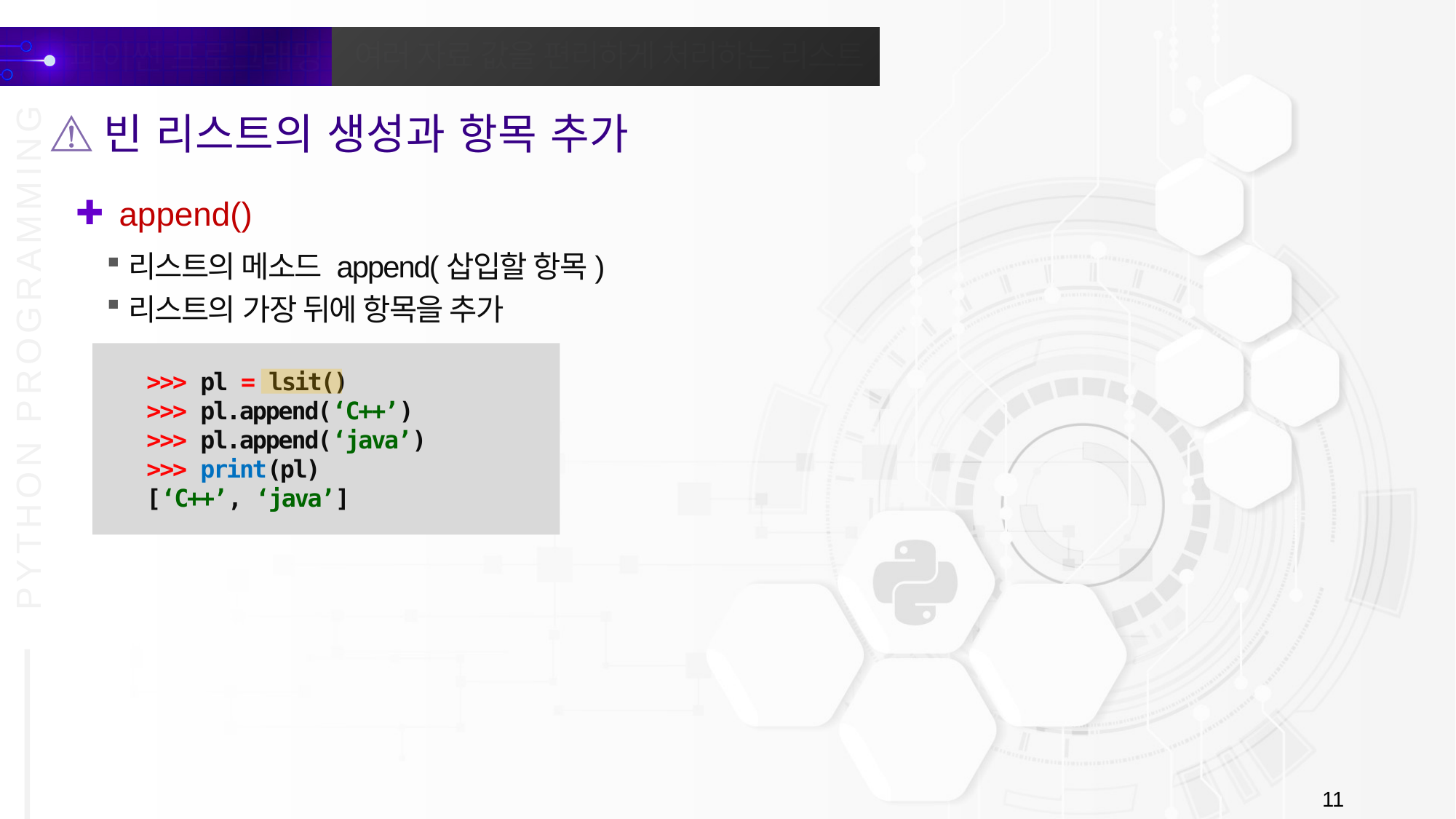

빈 리스트의 생성과 항목 추가
append()
리스트의 메소드 append(삽입할 항목)
리스트의 가장 뒤에 항목을 추가
>>> pl = lsit()
>>> pl.append(‘C++’)
>>> pl.append(‘java’)
>>> print(pl)
[‘C++’, ‘java’]

11